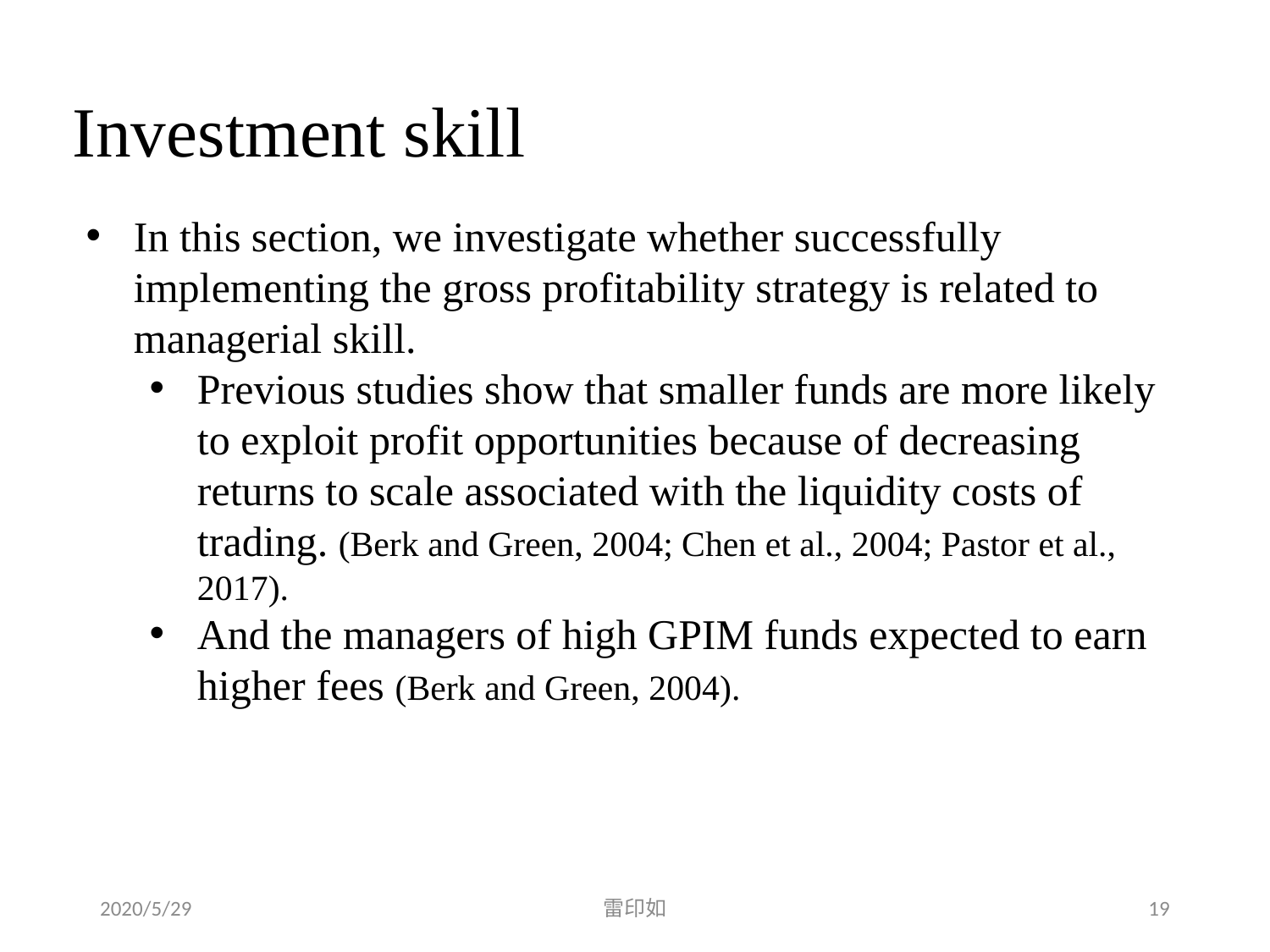

# Investment skill
In this section, we investigate whether successfully implementing the gross profitability strategy is related to managerial skill.
Previous studies show that smaller funds are more likely to exploit profit opportunities because of decreasing returns to scale associated with the liquidity costs of trading. (Berk and Green, 2004; Chen et al., 2004; Pastor et al., 2017).
And the managers of high GPIM funds expected to earn higher fees (Berk and Green, 2004).
2020/5/29
雷印如
19